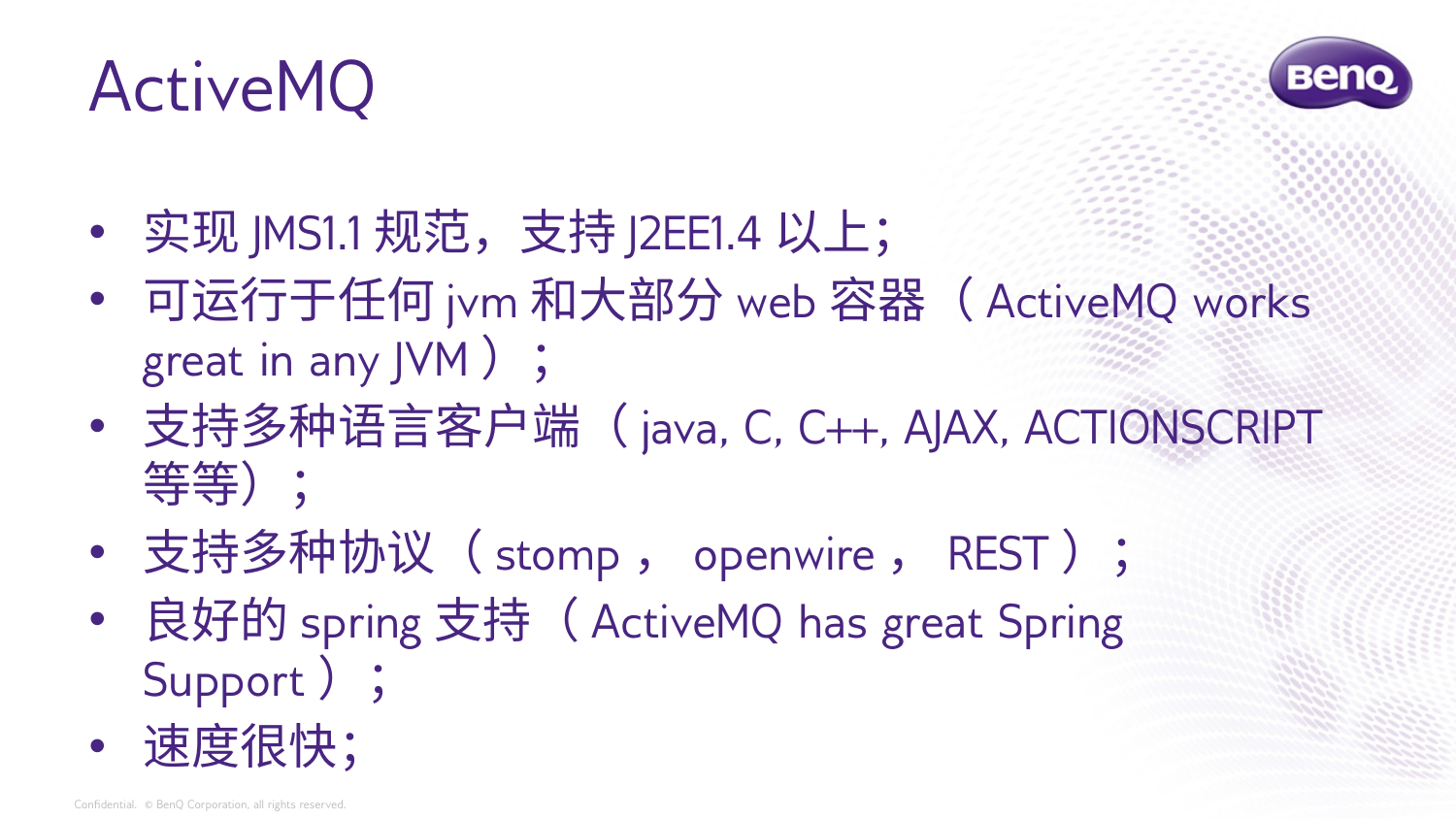

ActiveMQ
实现JMS1.1规范，支持J2EE1.4以上；
可运行于任何jvm和大部分web容器（ActiveMQ works great in any JVM）；
支持多种语言客户端（java, C, C++, AJAX, ACTIONSCRIPT等等）；
支持多种协议（stomp，openwire，REST）；
良好的spring支持（ActiveMQ has great Spring Support）；
速度很快；